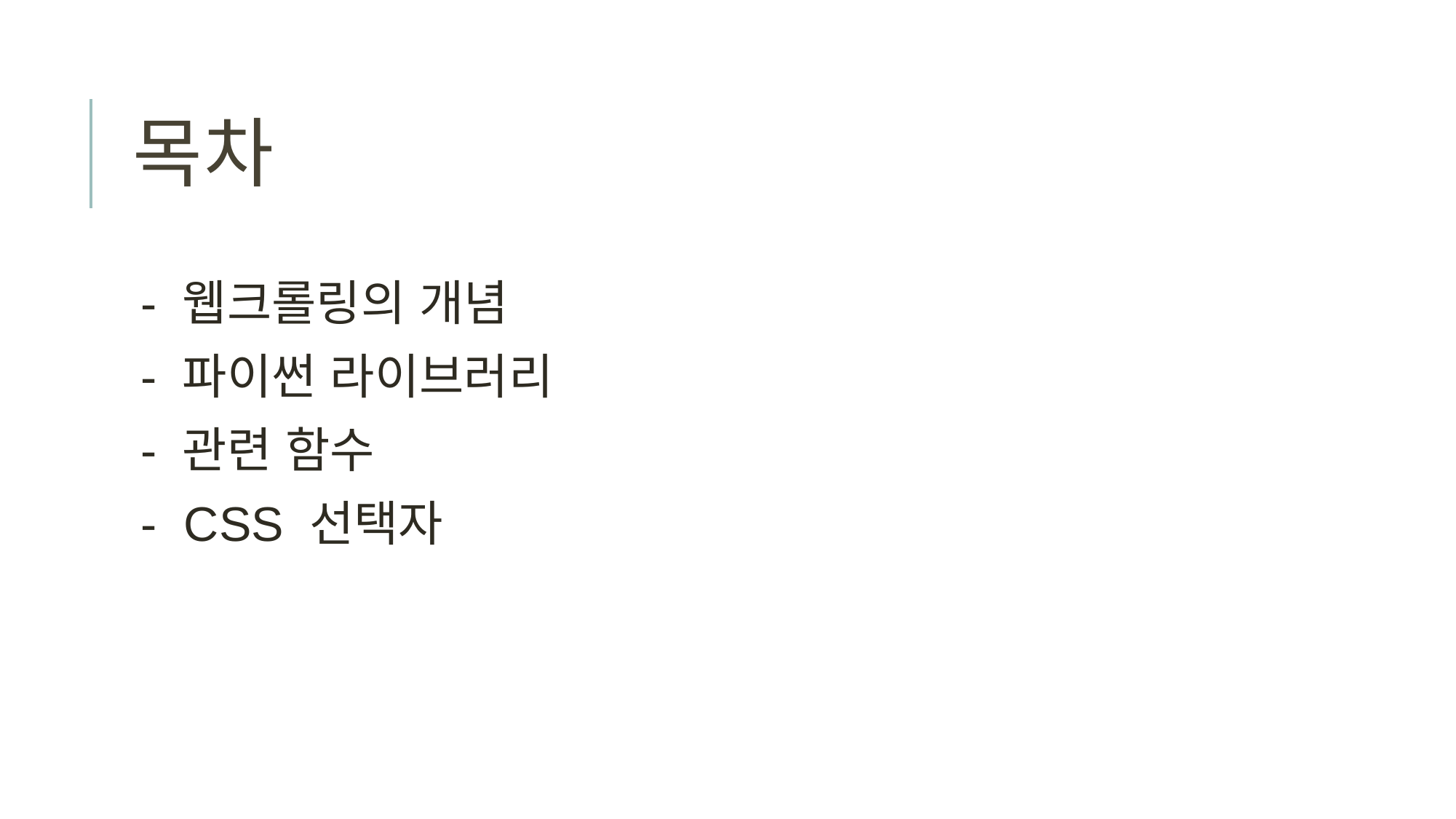

# 목차
- 웹크롤링의 개념
- 파이썬 라이브러리
- 관련 함수
-  CSS 선택자